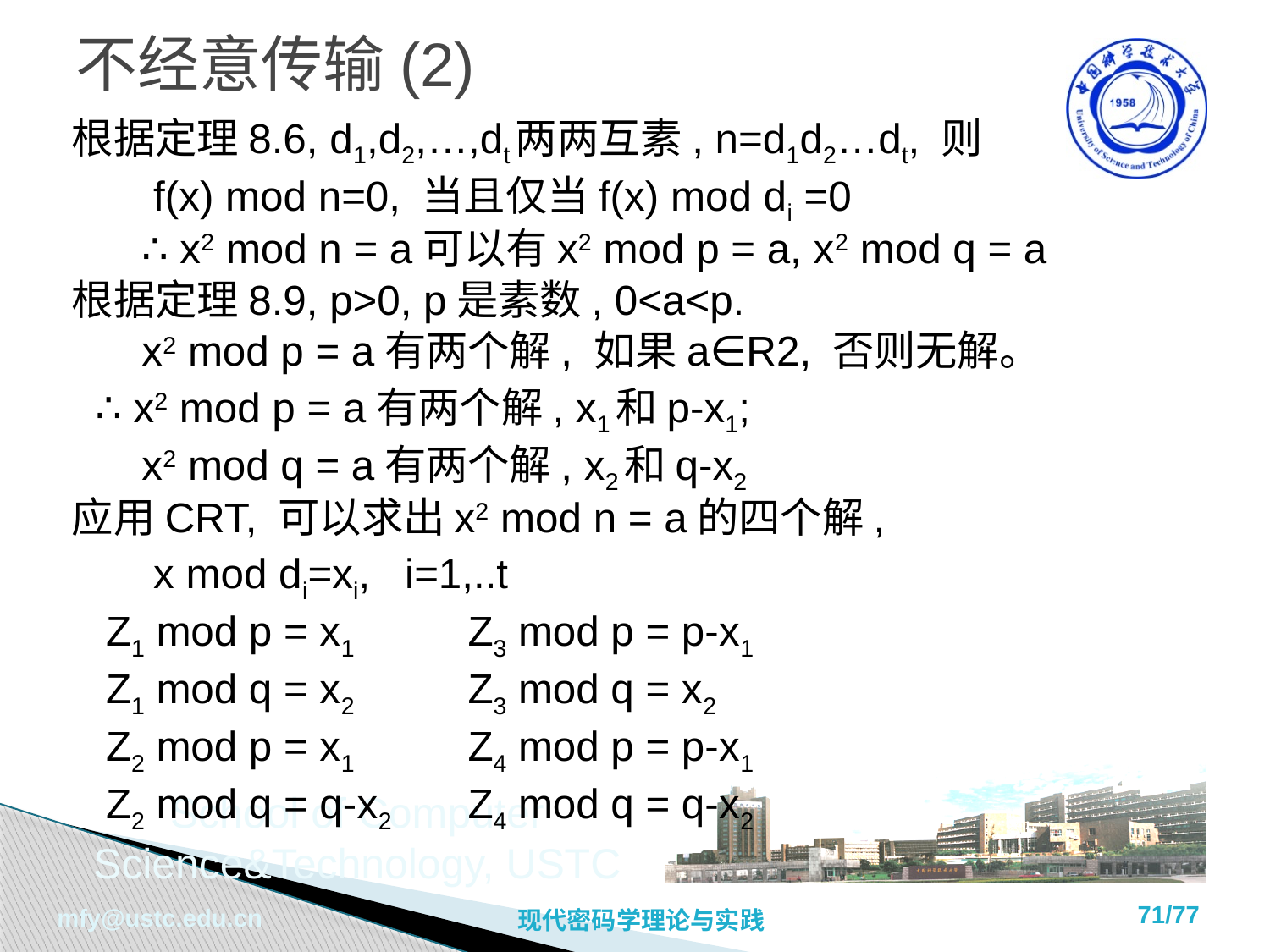

# 不经意传输(2)
根据定理8.6, d1,d2,…,dt两两互素, n=d1d2…dt, 则
       f(x) mod n=0, 当且仅当f(x) mod di =0
      ∴ x2 mod n = a可以有x2 mod p = a, x2 mod q = a
根据定理8.9, p>0, p是素数, 0<a<p.
      x2 mod p = a有两个解, 如果a∈R2, 否则无解。
  ∴ x2 mod p = a有两个解, x1和p-x1;
      x2 mod q = a有两个解, x2和q-x2
应用CRT, 可以求出x2 mod n = a的四个解,
       x mod di=xi,   i=1,..t
		Z1 mod p = x1		Z3 mod p = p-x1
		Z1 mod q = x2		Z3 mod q = x2
		Z2 mod p = x1		Z4 mod p = p-x1
		Z2 mod q = q-x2		Z4 mod q = q-x2